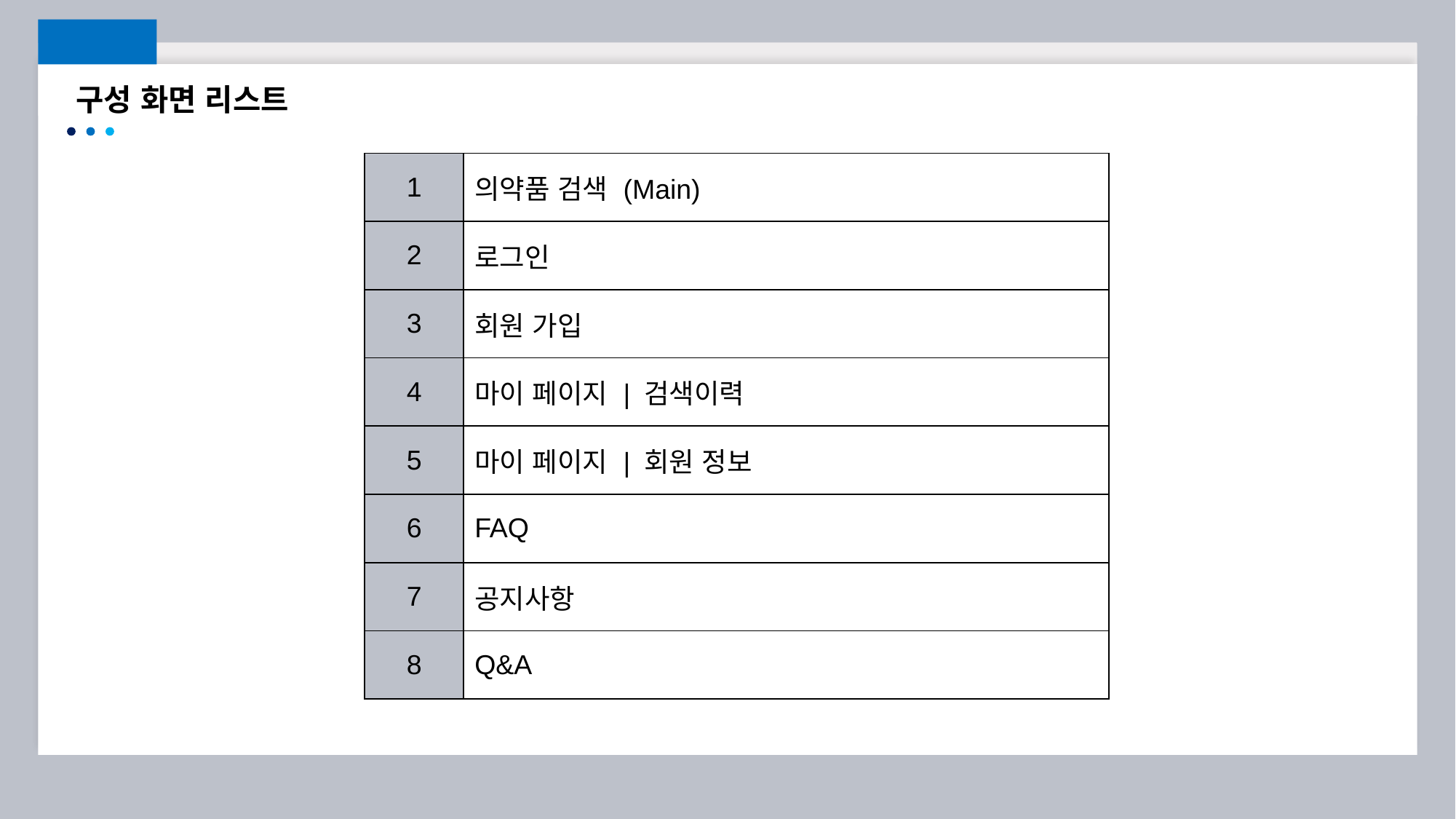

구성 화면 리스트

| 1 | 의약품 검색 (Main) |
| --- | --- |
| 2 | 로그인 |
| 3 | 회원 가입 |
| 4 | 마이 페이지 | 검색이력 |
| 5 | 마이 페이지 | 회원 정보 |
| 6 | FAQ |
| 7 | 공지사항 |
| 8 | Q&A |